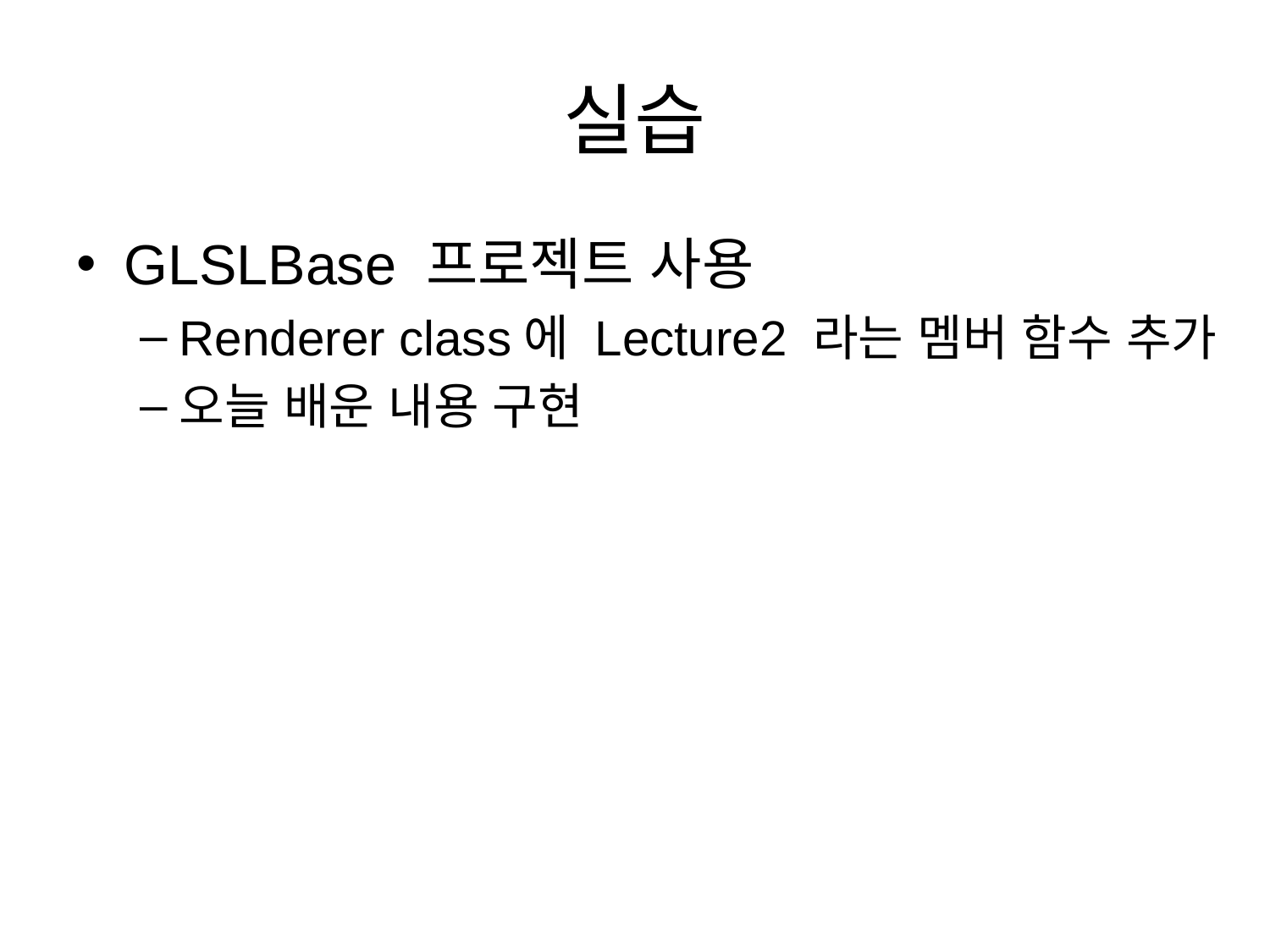

# 실습
GLSLBase 프로젝트 사용
Renderer class에 Lecture2 라는 멤버 함수 추가
오늘 배운 내용 구현